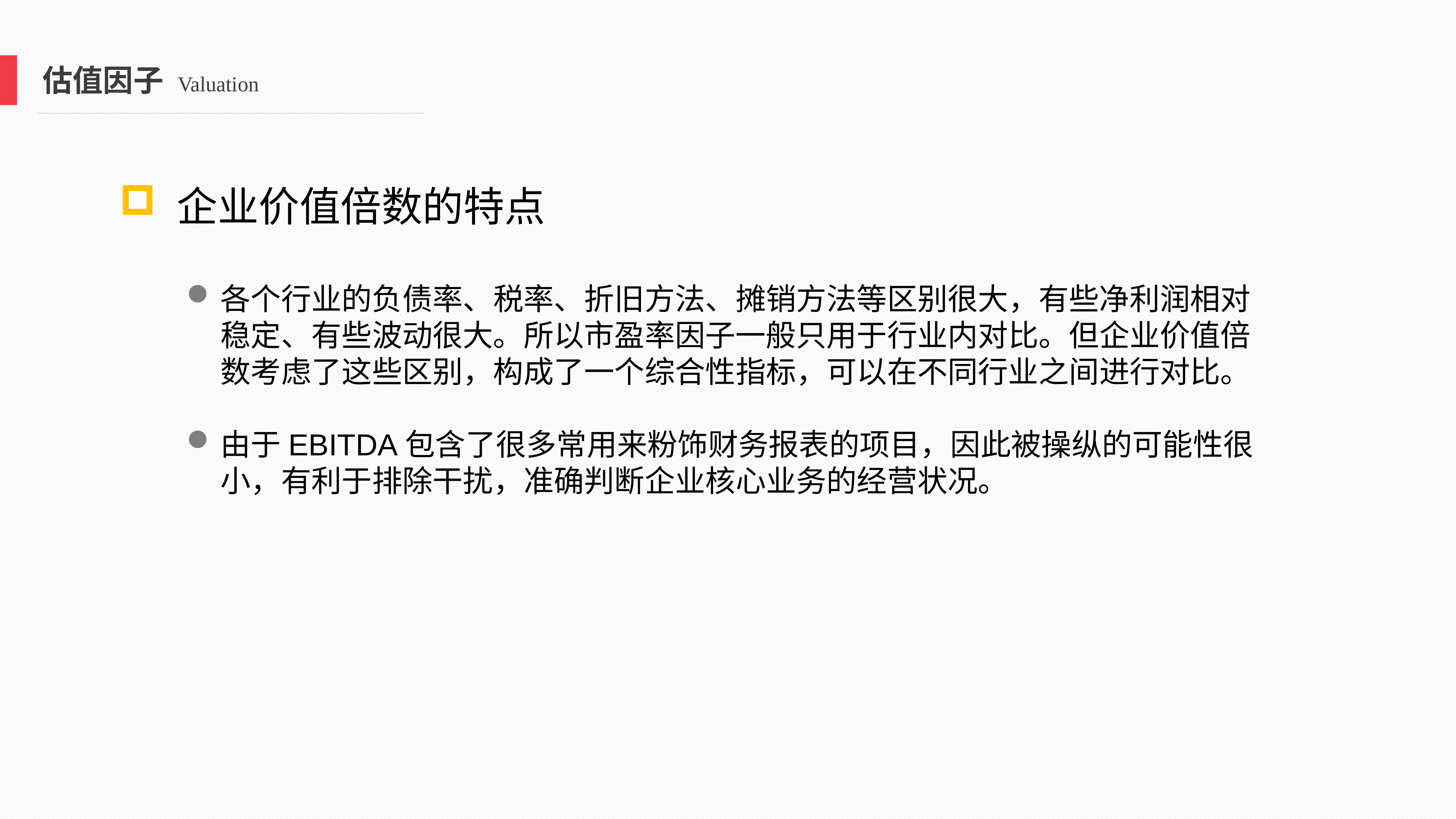

估值因子 Valuation
 企业价值倍数的特点
各个行业的负债率、税率、折旧方法、摊销方法等区别很大，有些净利润相对稳定、有些波动很大。所以市盈率因子一般只用于行业内对比。但企业价值倍数考虑了这些区别，构成了一个综合性指标，可以在不同行业之间进行对比。

由于EBITDA包含了很多常用来粉饰财务报表的项目，因此被操纵的可能性很小，有利于排除干扰，准确判断企业核心业务的经营状况。